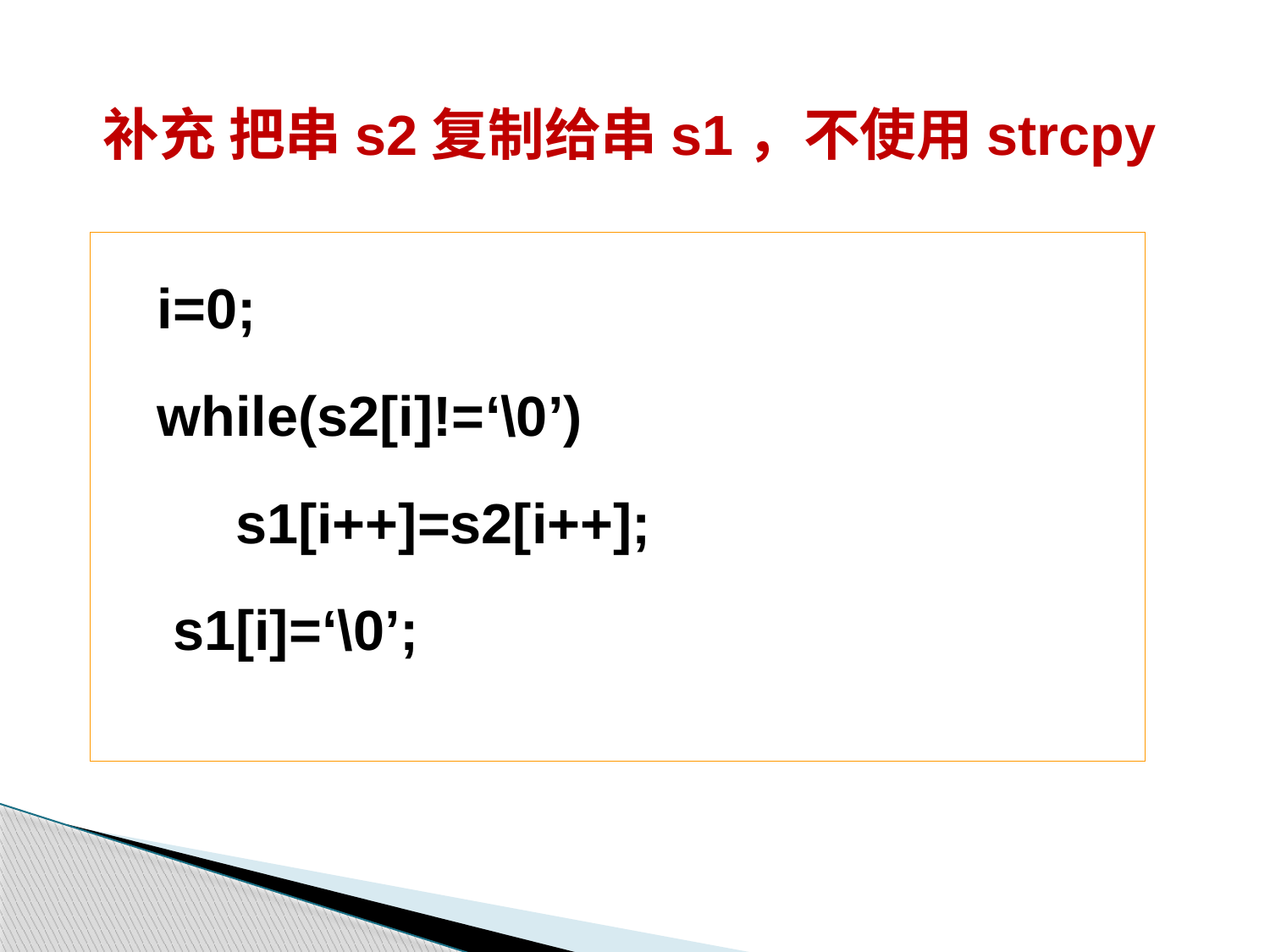

# 补充 把串s2复制给串s1，不使用strcpy
i=0;
while(s2[i]!=‘\0’)
     s1[i++]=s2[i++];
 s1[i]=‘\0’;